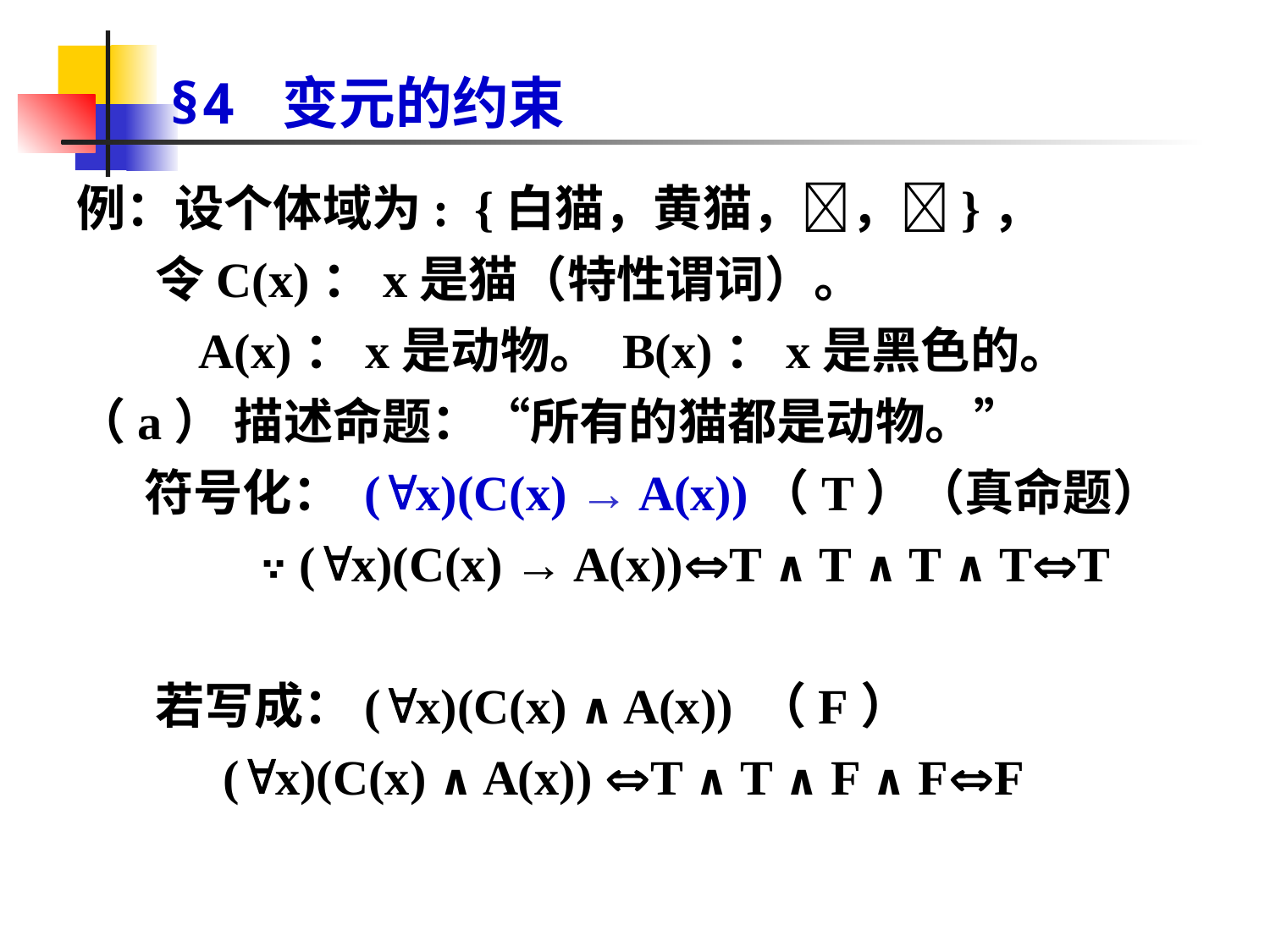

# §4 变元的约束
例：设个体域为:  {白猫，黄猫，α，β}，
      令C(x)：x是猫（特性谓词）。
          A(x)：x是动物。 B(x)：x是黑色的。
（a） 描述命题：“所有的猫都是动物。”
     符号化： (∀x)(C(x) → A(x))（T）（真命题）
               ∵ (∀x)(C(x) → A(x))⇔T ∧ T ∧ T ∧ T⇔T

      若写成：(∀x)(C(x) ∧ A(x)) （F）
            (∀x)(C(x) ∧ A(x)) ⇔T ∧ T ∧ F ∧ F⇔F
49